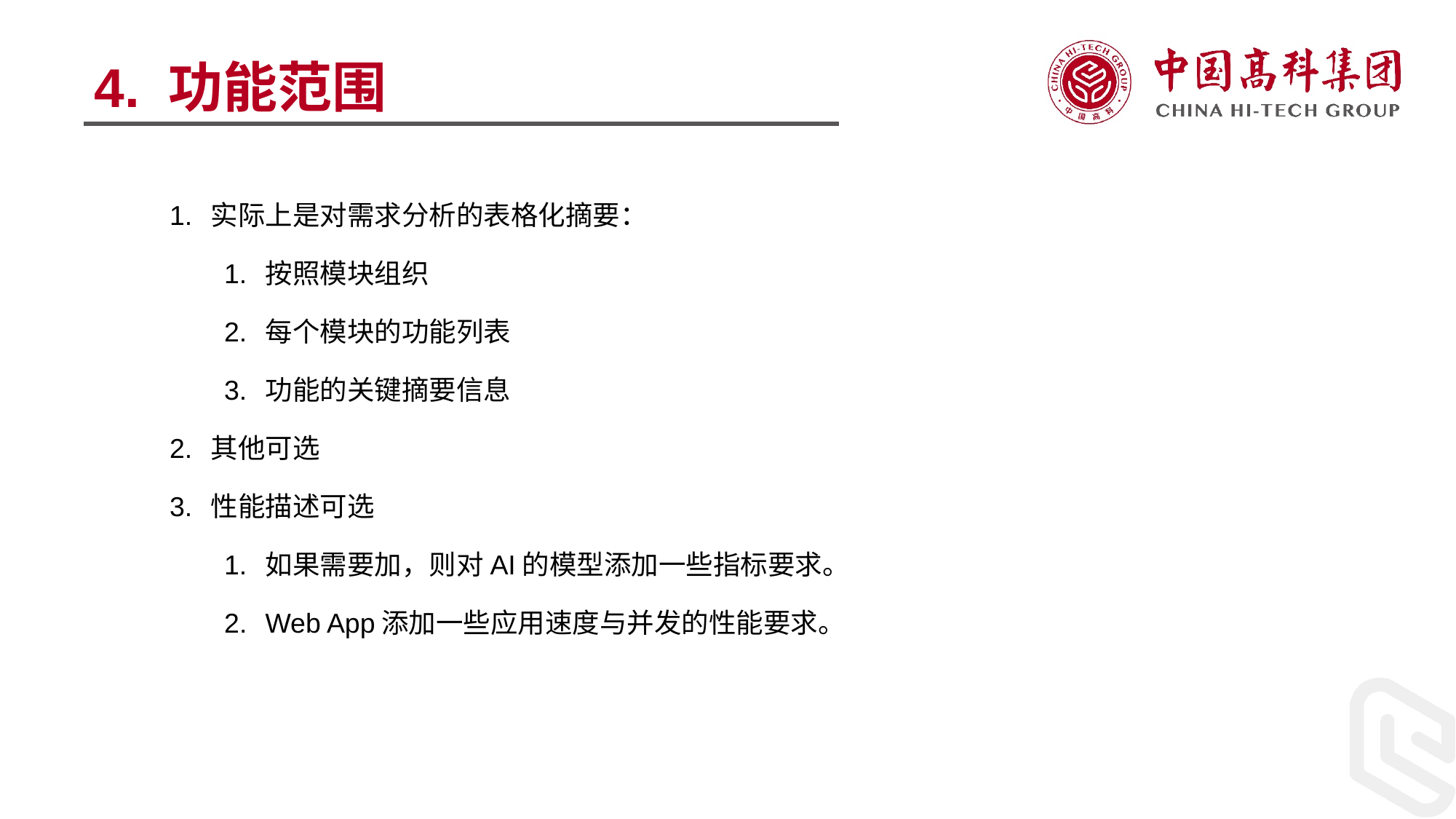

4. 功能范围
实际上是对需求分析的表格化摘要：
按照模块组织
每个模块的功能列表
功能的关键摘要信息
其他可选
性能描述可选
如果需要加，则对AI的模型添加一些指标要求。
Web App添加一些应用速度与并发的性能要求。